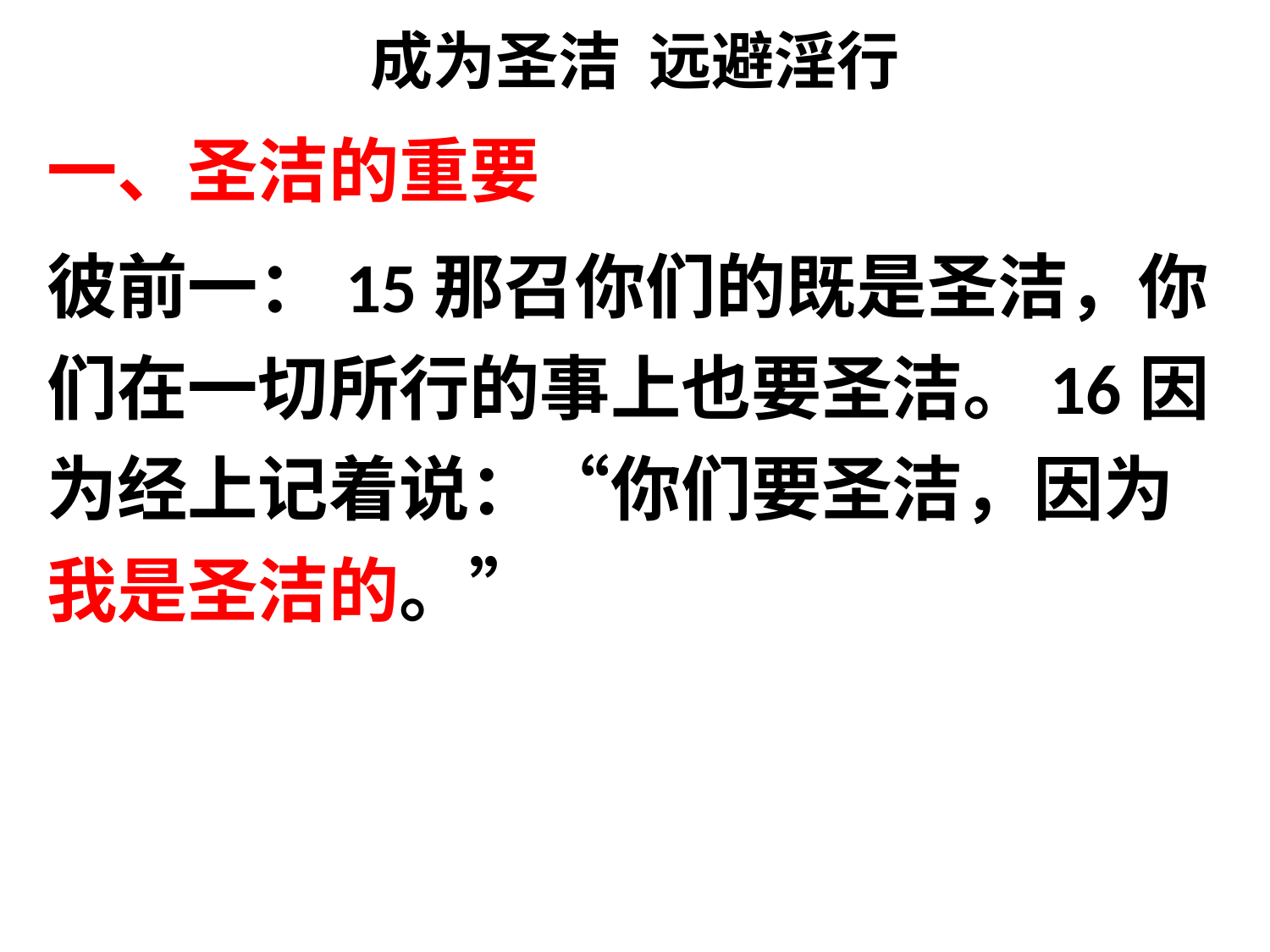

# 成为圣洁  远避淫行
一、圣洁的重要
彼前一：15那召你们的既是圣洁，你们在一切所行的事上也要圣洁。16因为经上记着说：“你们要圣洁，因为我是圣洁的。”